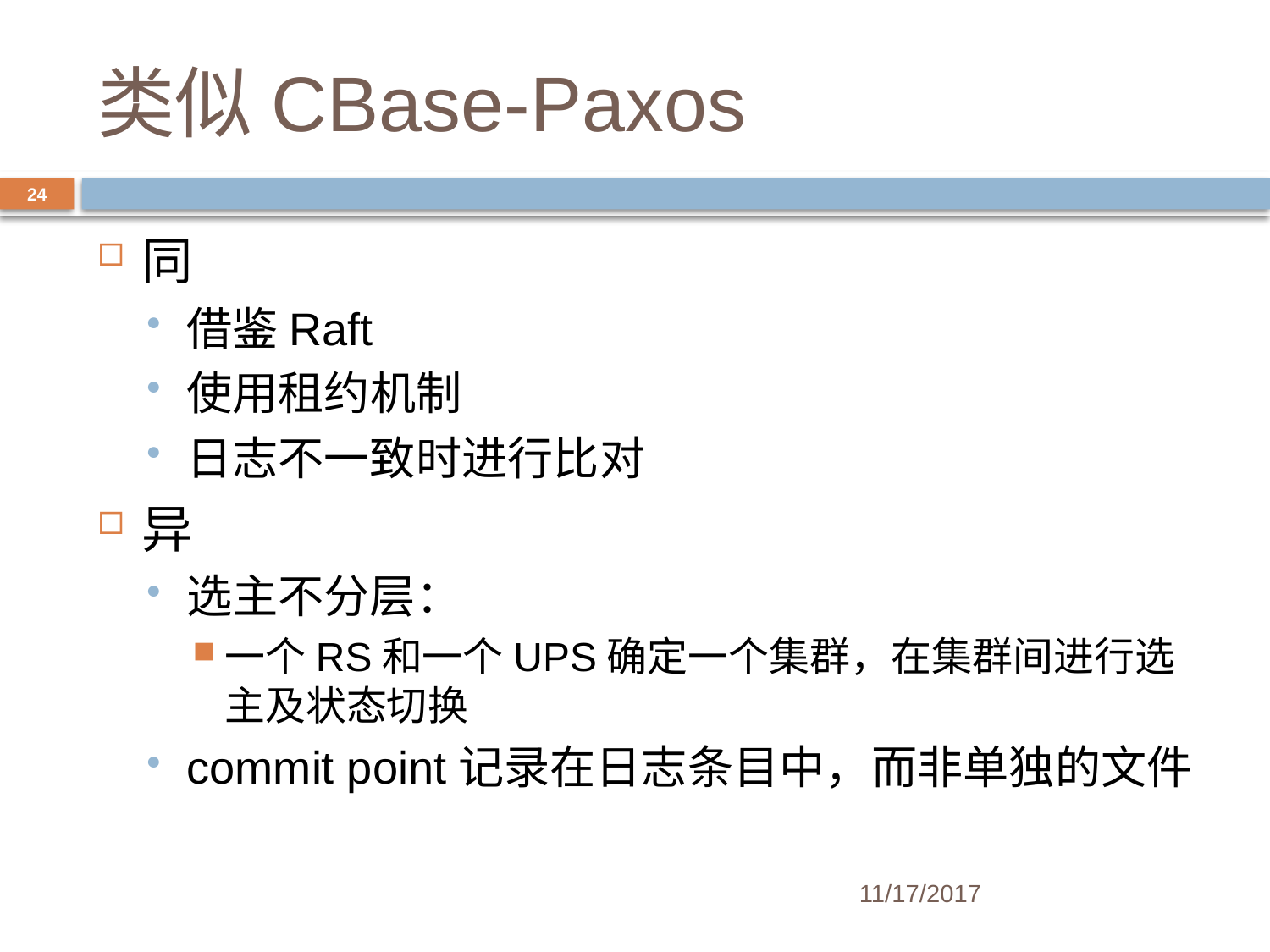

# 类似CBase-Paxos
24
同
借鉴Raft
使用租约机制
日志不一致时进行比对
异
选主不分层：
一个RS和一个UPS确定一个集群，在集群间进行选主及状态切换
commit point记录在日志条目中，而非单独的文件
11/17/2017